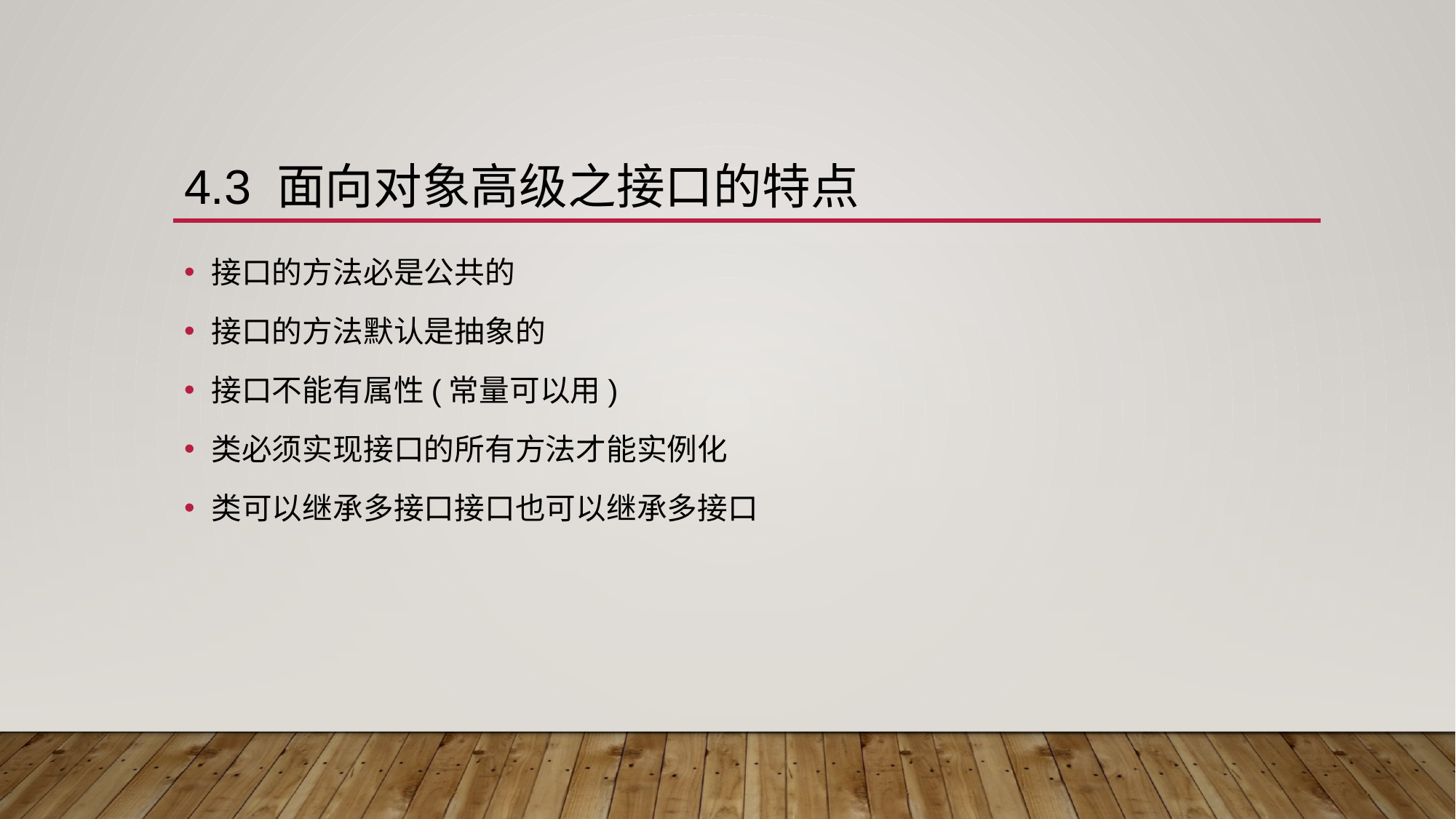

# 4.3 面向对象高级之接口的特点
接口的方法必是公共的
接口的方法默认是抽象的
接口不能有属性(常量可以用)
类必须实现接口的所有方法才能实例化
类可以继承多接口接口也可以继承多接口